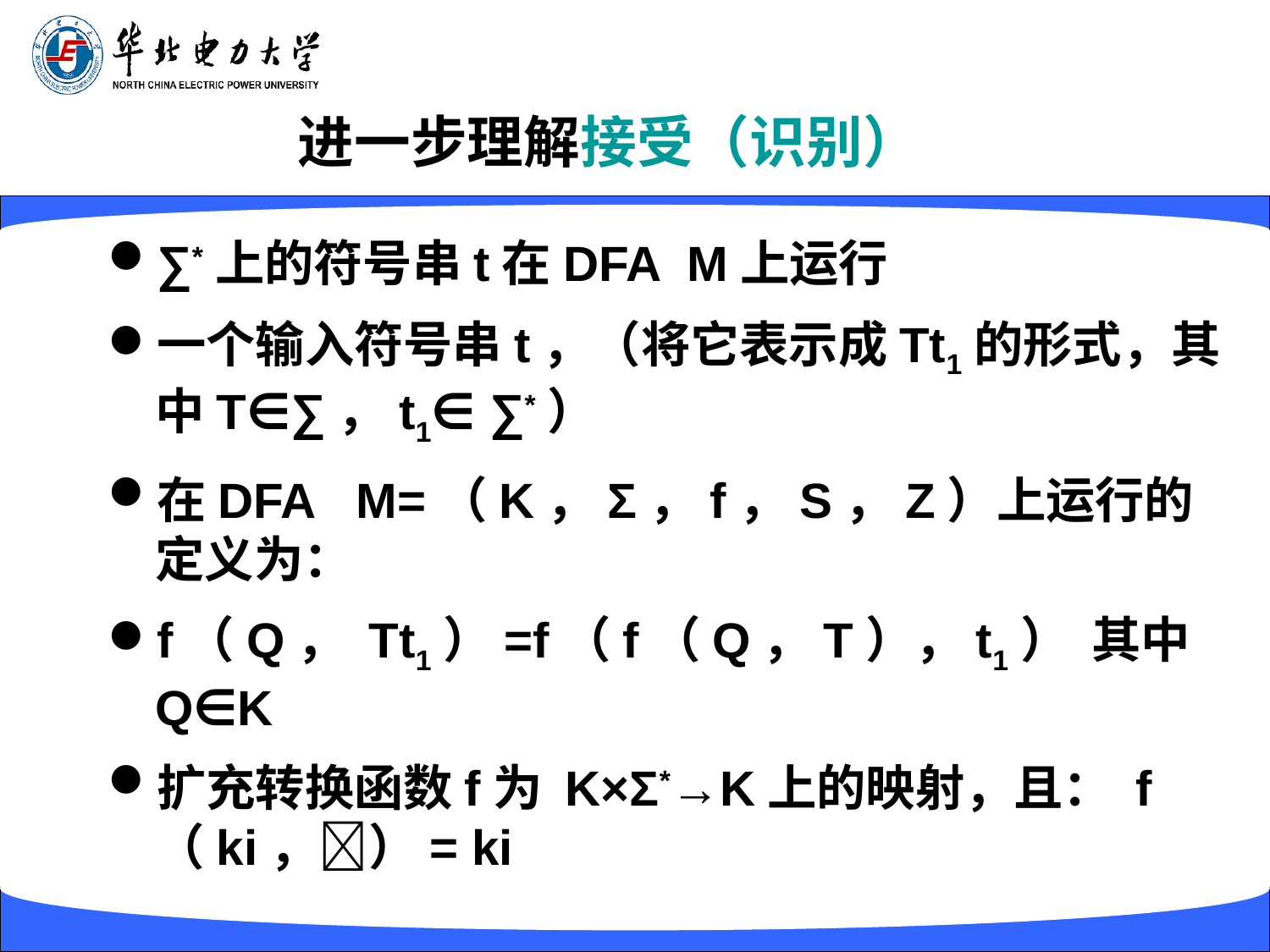

# 进一步理解接受（识别）
∑*上的符号串t在DFA  M上运行
一个输入符号串t，（将它表示成Tt1的形式，其中T∈∑，t1∈ ∑*）
在DFA   M=（K，Σ，f，S，Z）上运行的定义为：
f（Q， Tt1）=f（f（Q，T），t1）  其中Q∈K
扩充转换函数f为 K×Σ*→K上的映射，且： f（ki，ε）= ki